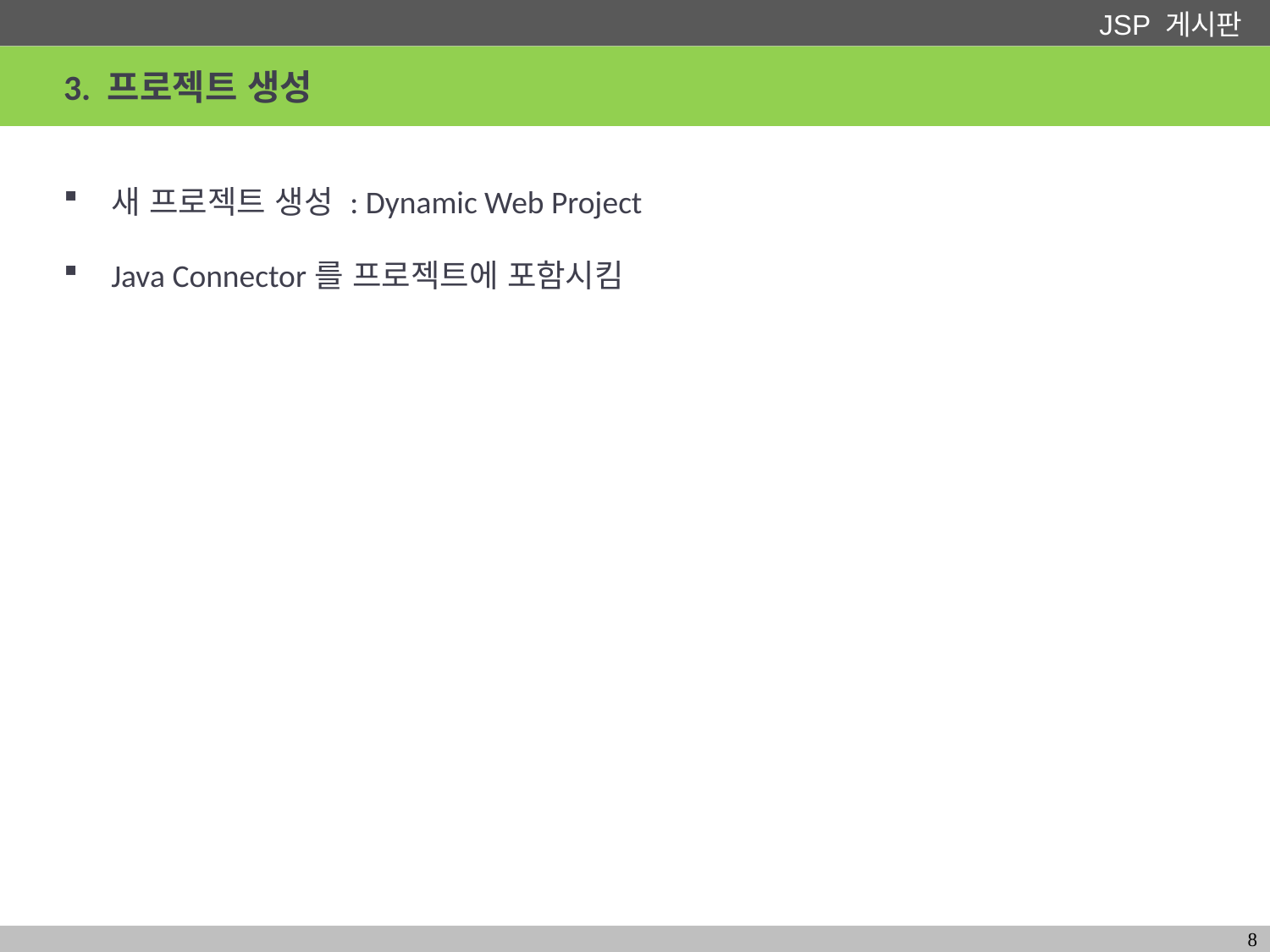

# 3. 프로젝트 생성
새 프로젝트 생성 : Dynamic Web Project
Java Connector를 프로젝트에 포함시킴
8